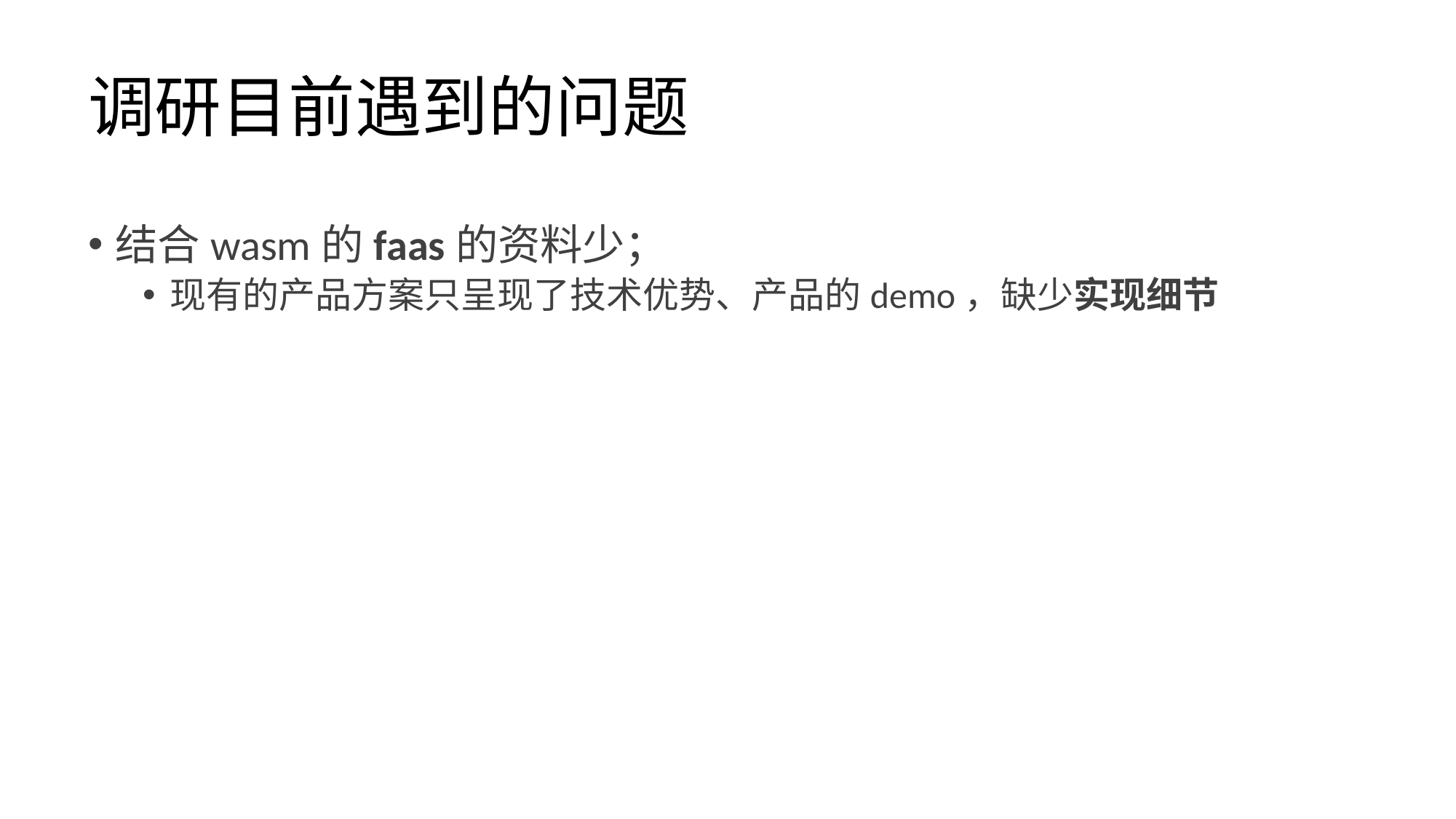

# 调研目前遇到的问题
结合wasm的faas的资料少；
现有的产品方案只呈现了技术优势、产品的demo，缺少实现细节